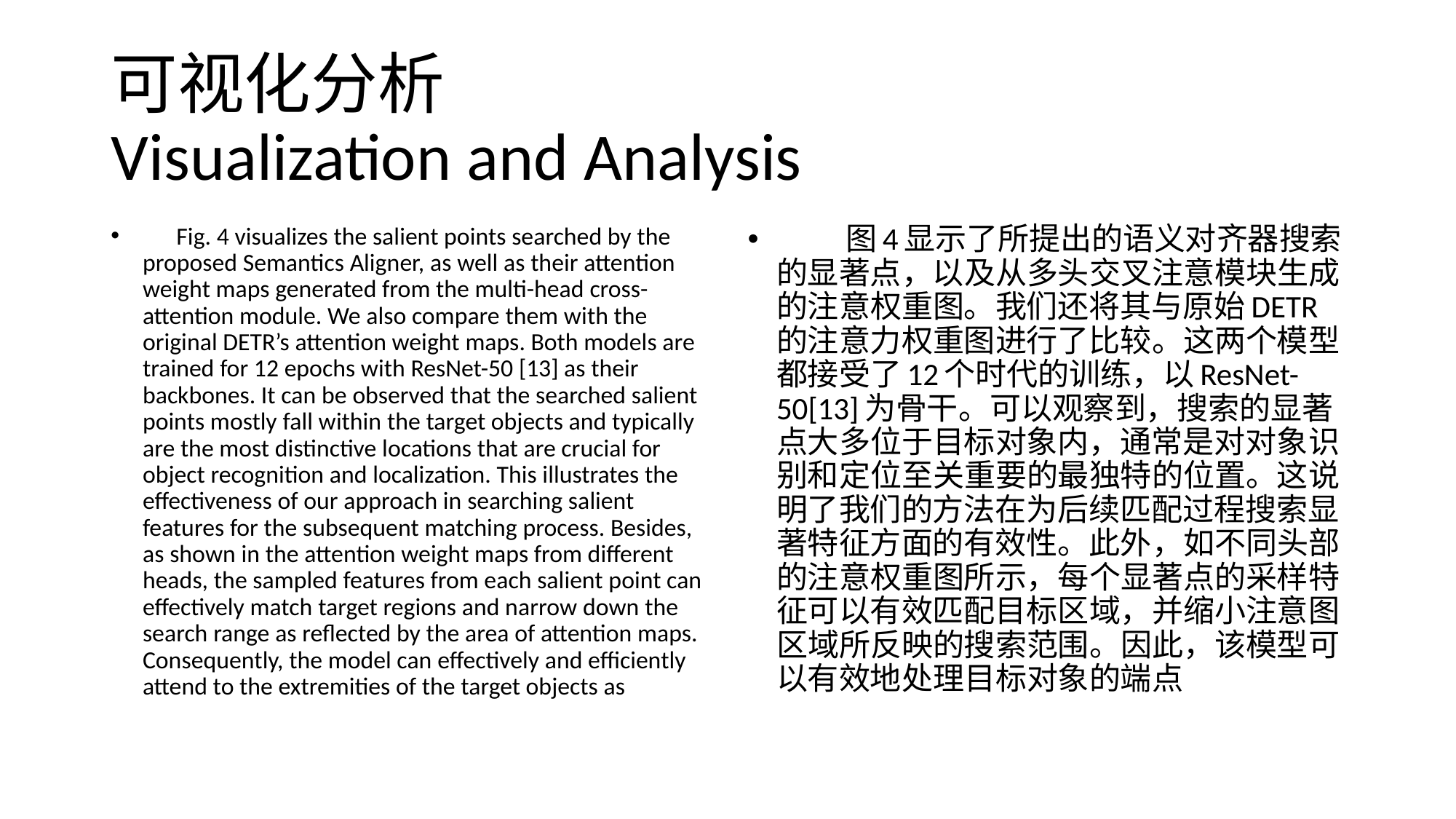

# 可视化分析 Visualization and Analysis
      Fig. 4 visualizes the salient points searched by the proposed Semantics Aligner, as well as their attention weight maps generated from the multi-head cross-attention module. We also compare them with the original DETR’s attention weight maps. Both models are trained for 12 epochs with ResNet-50 [13] as their backbones. It can be observed that the searched salient points mostly fall within the target objects and typically are the most distinctive locations that are crucial for object recognition and localization. This illustrates the effectiveness of our approach in searching salient features for the subsequent matching process. Besides, as shown in the attention weight maps from different heads, the sampled features from each salient point can effectively match target regions and narrow down the search range as reflected by the area of attention maps. Consequently, the model can effectively and efficiently attend to the extremities of the target objects as
         图4显示了所提出的语义对齐器搜索的显著点，以及从多头交叉注意模块生成的注意权重图。我们还将其与原始DETR的注意力权重图进行了比较。这两个模型都接受了12个时代的训练，以ResNet-50[13]为骨干。可以观察到，搜索的显著点大多位于目标对象内，通常是对对象识别和定位至关重要的最独特的位置。这说明了我们的方法在为后续匹配过程搜索显著特征方面的有效性。此外，如不同头部的注意权重图所示，每个显著点的采样特征可以有效匹配目标区域，并缩小注意图区域所反映的搜索范围。因此，该模型可以有效地处理目标对象的端点